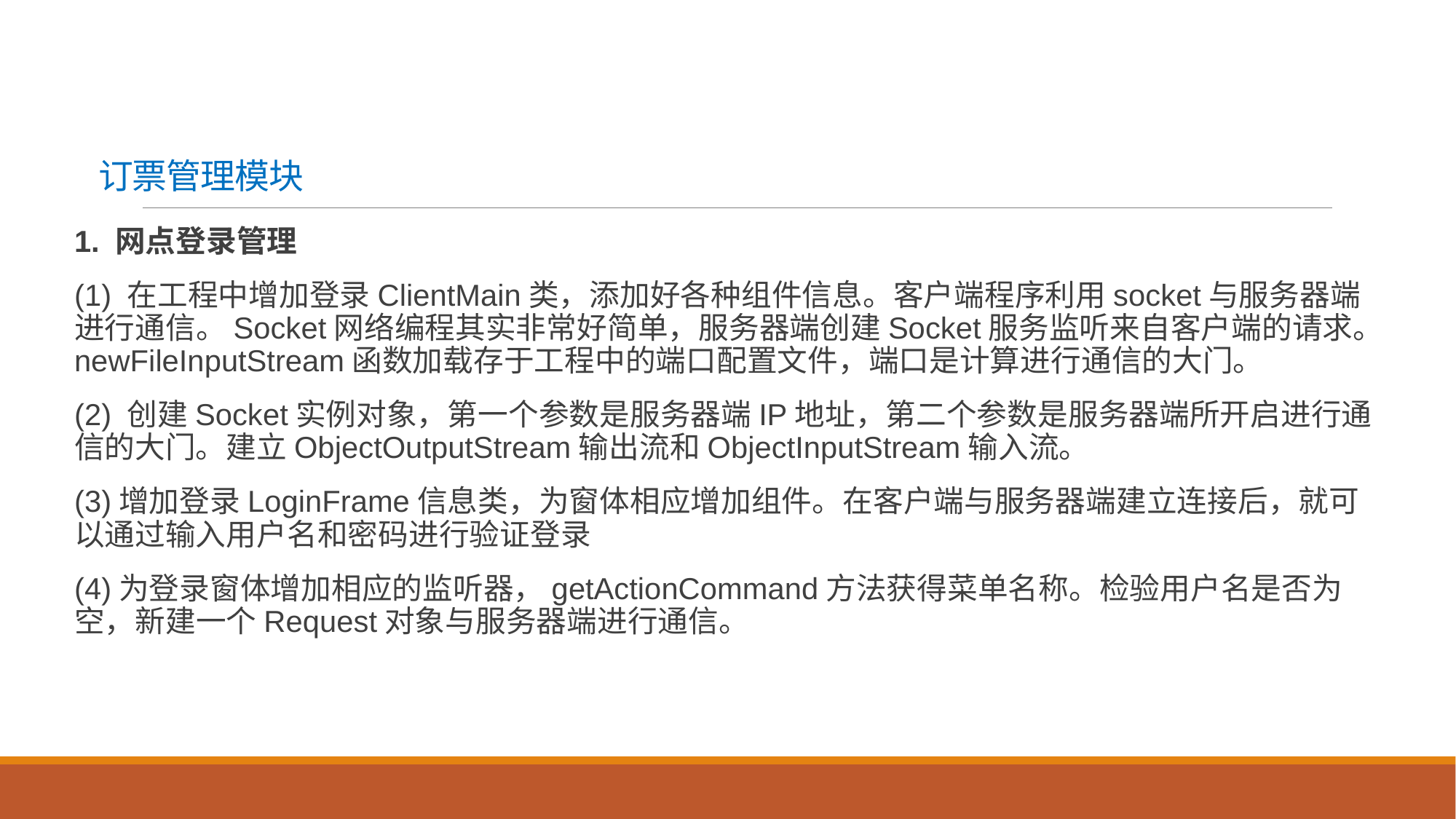

# 订票管理模块
1. 网点登录管理
(1) 在工程中增加登录ClientMain类，添加好各种组件信息。客户端程序利用socket与服务器端进行通信。Socket网络编程其实非常好简单，服务器端创建Socket服务监听来自客户端的请求。newFileInputStream函数加载存于工程中的端口配置文件，端口是计算进行通信的大门。
(2) 创建Socket实例对象，第一个参数是服务器端IP地址，第二个参数是服务器端所开启进行通信的大门。建立ObjectOutputStream输出流和ObjectInputStream输入流。
(3)增加登录LoginFrame信息类，为窗体相应增加组件。在客户端与服务器端建立连接后，就可以通过输入用户名和密码进行验证登录
(4)为登录窗体增加相应的监听器，getActionCommand方法获得菜单名称。检验用户名是否为空，新建一个Request对象与服务器端进行通信。